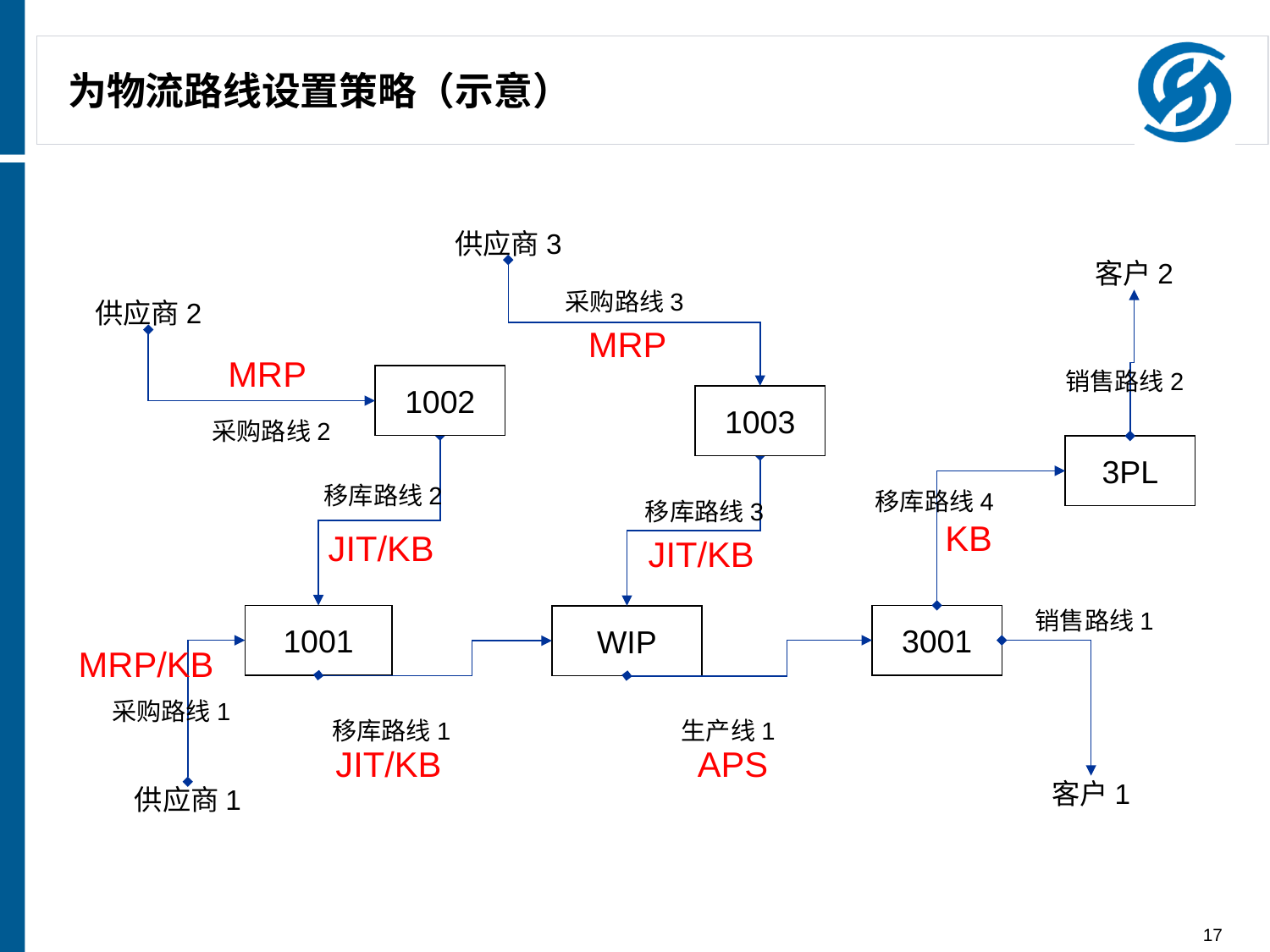

# 为物流路线设置策略（示意）
供应商3
客户2
采购路线3
供应商2
MRP
MRP
1002
销售路线2
1003
采购路线2
3PL
移库路线2
移库路线4
移库路线3
KB
JIT/KB
JIT/KB
1001
3001
WIP
销售路线1
MRP/KB
采购路线1
移库路线1
生产线1
JIT/KB
APS
客户1
供应商1
17